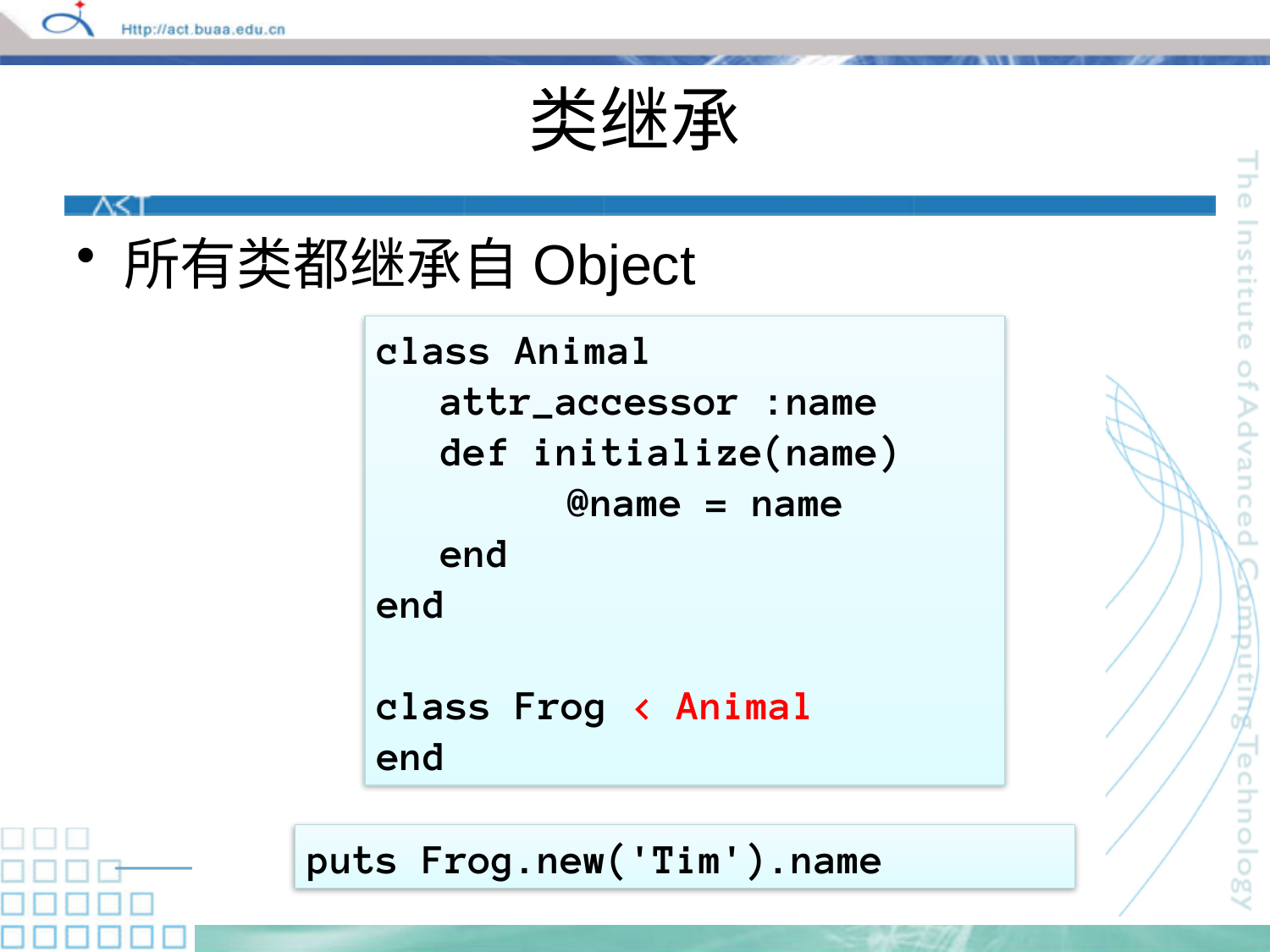

# 类继承
所有类都继承自Object

class Animal
attr_accessor :name
def initialize(name)
	@name = name
end
end

class Frog < Animal
end
puts Frog.new('Tim').name